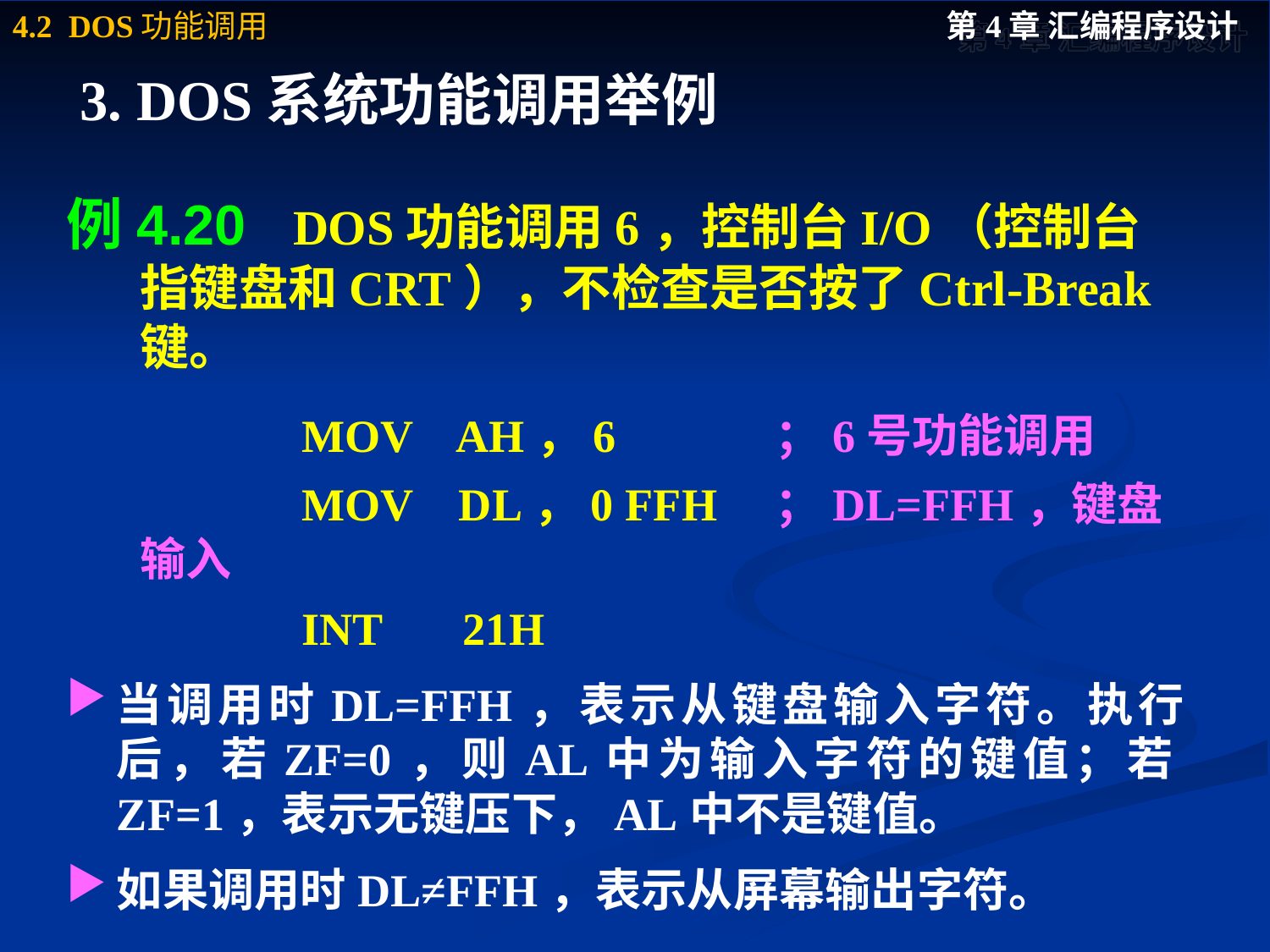

# 3. DOS系统功能调用举例
例4.20   DOS功能调用6，控制台I/O（控制台指键盘和CRT），不检查是否按了Ctrl-Break键。
		   MOV    AH，6		；6号功能调用
		   MOV    DL，0 FFH	；DL=FFH，键盘输入
		   INT	      21H
当调用时DL=FFH，表示从键盘输入字符。执行后，若ZF=0，则AL中为输入字符的键值；若ZF=1，表示无键压下，AL中不是键值。
如果调用时DL≠FFH，表示从屏幕输出字符。